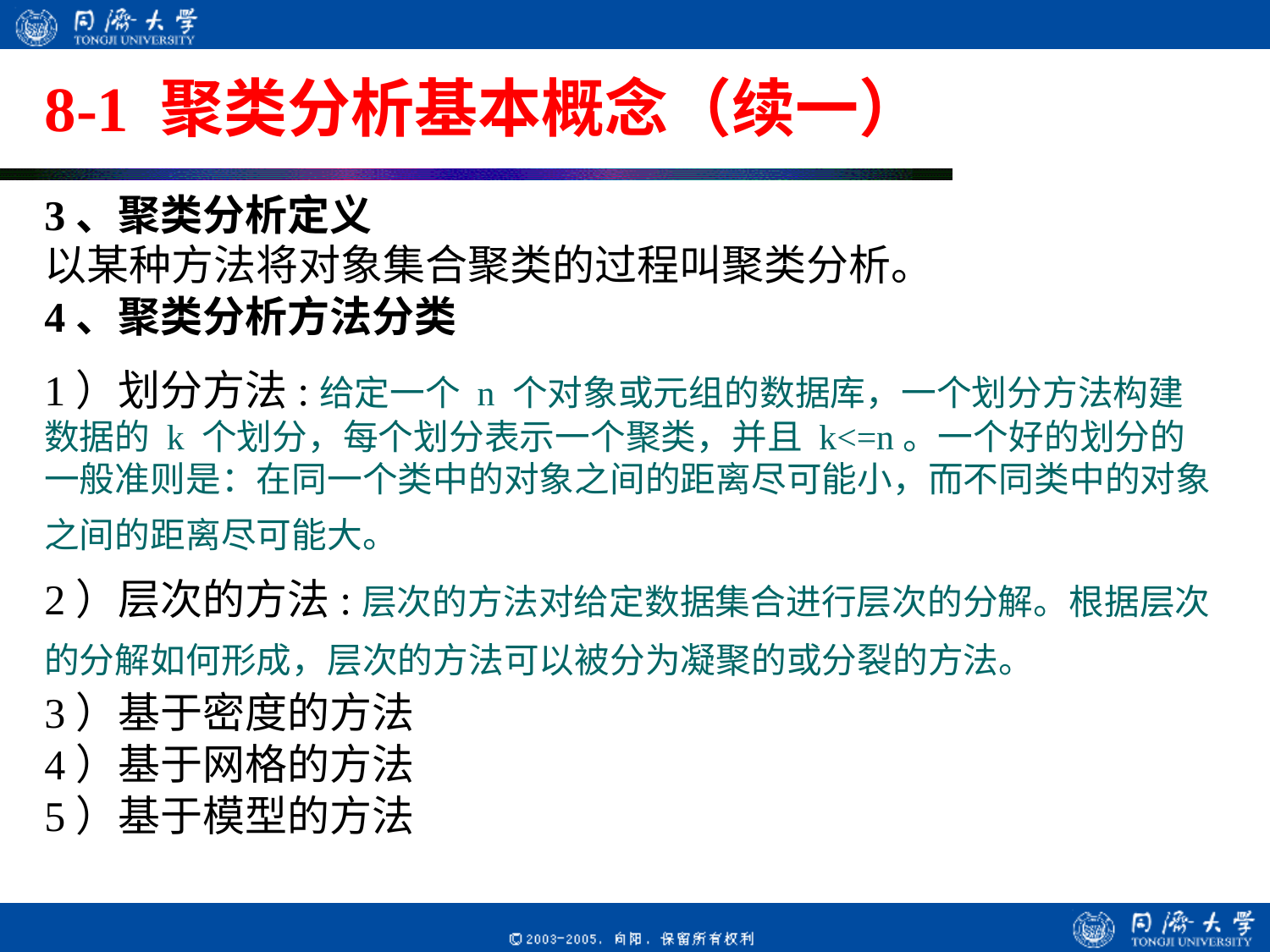

# 8-1 聚类分析基本概念（续一）
3、聚类分析定义
以某种方法将对象集合聚类的过程叫聚类分析。
4、聚类分析方法分类
1）划分方法:给定一个 n 个对象或元组的数据库，一个划分方法构建数据的 k 个划分，每个划分表示一个聚类，并且 k<=n。一个好的划分的一般准则是：在同一个类中的对象之间的距离尽可能小，而不同类中的对象之间的距离尽可能大。
2）层次的方法:层次的方法对给定数据集合进行层次的分解。根据层次的分解如何形成，层次的方法可以被分为凝聚的或分裂的方法。
3）基于密度的方法
4）基于网格的方法
5）基于模型的方法